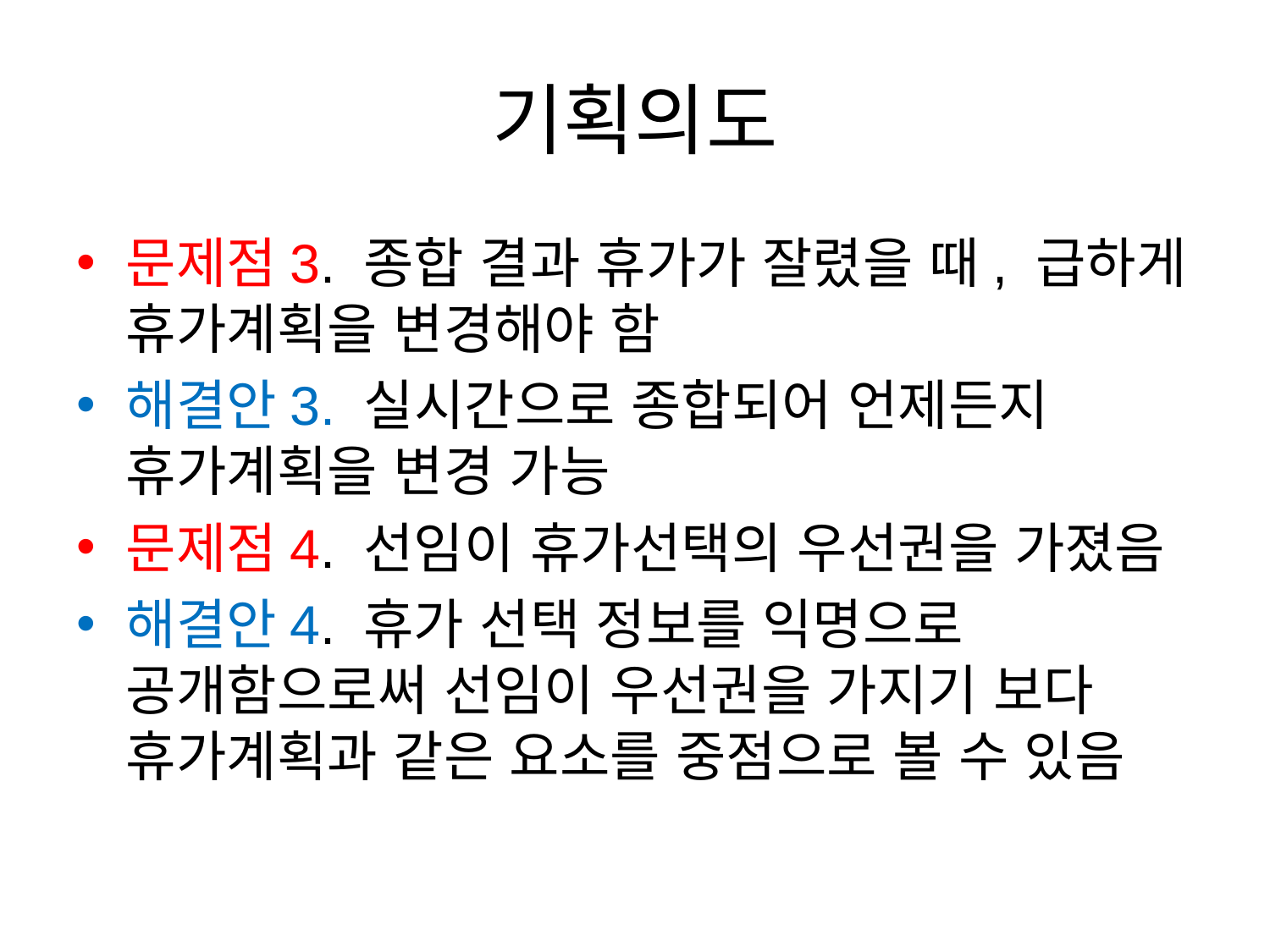

# 기획의도
문제점3. 종합 결과 휴가가 잘렸을 때, 급하게 휴가계획을 변경해야 함
해결안3. 실시간으로 종합되어 언제든지 휴가계획을 변경 가능
문제점4. 선임이 휴가선택의 우선권을 가졌음
해결안4. 휴가 선택 정보를 익명으로 공개함으로써 선임이 우선권을 가지기 보다 휴가계획과 같은 요소를 중점으로 볼 수 있음